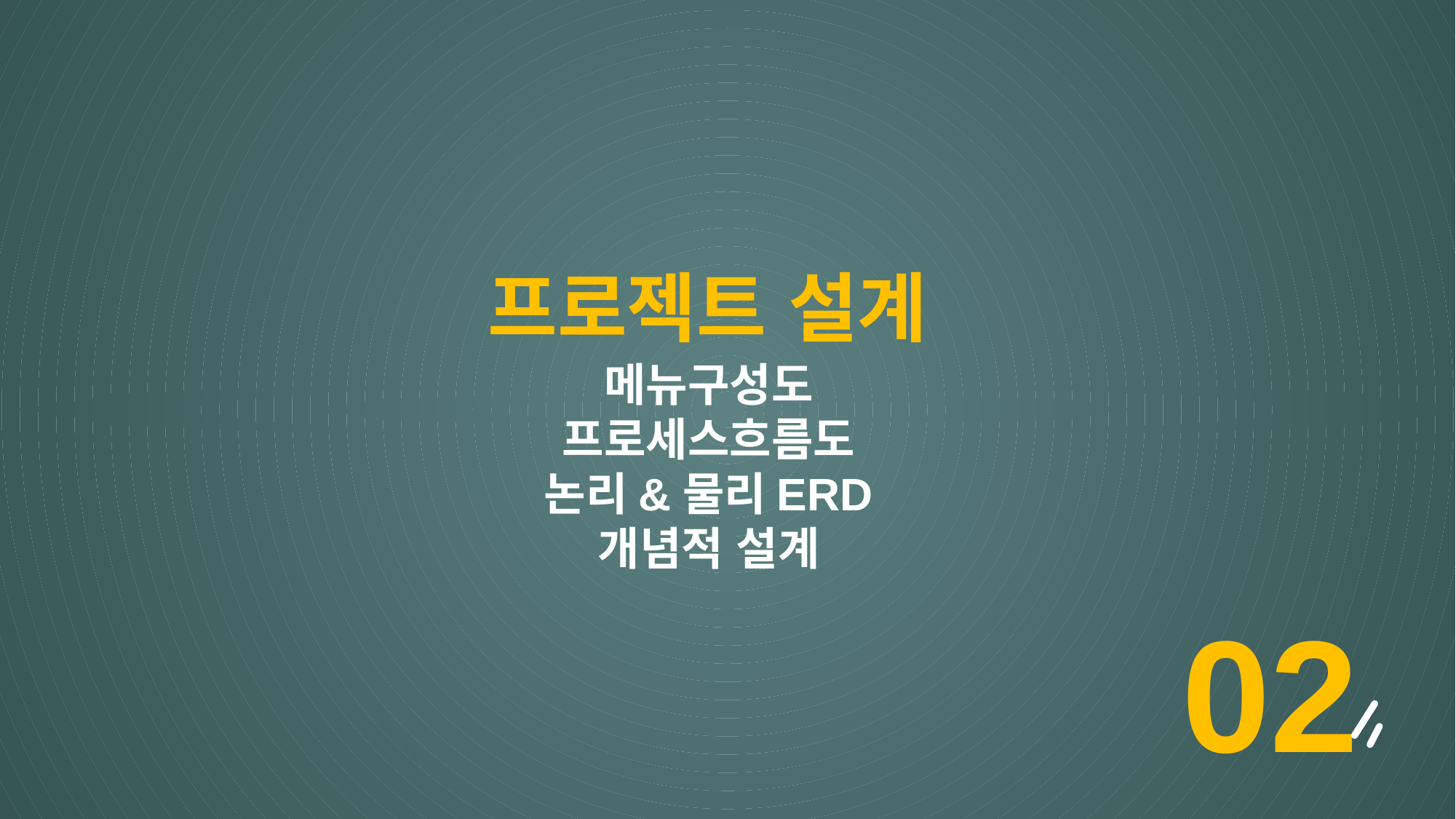

프로젝트 설계
메뉴구성도
프로세스흐름도
논리&물리ERD
개념적 설계
02